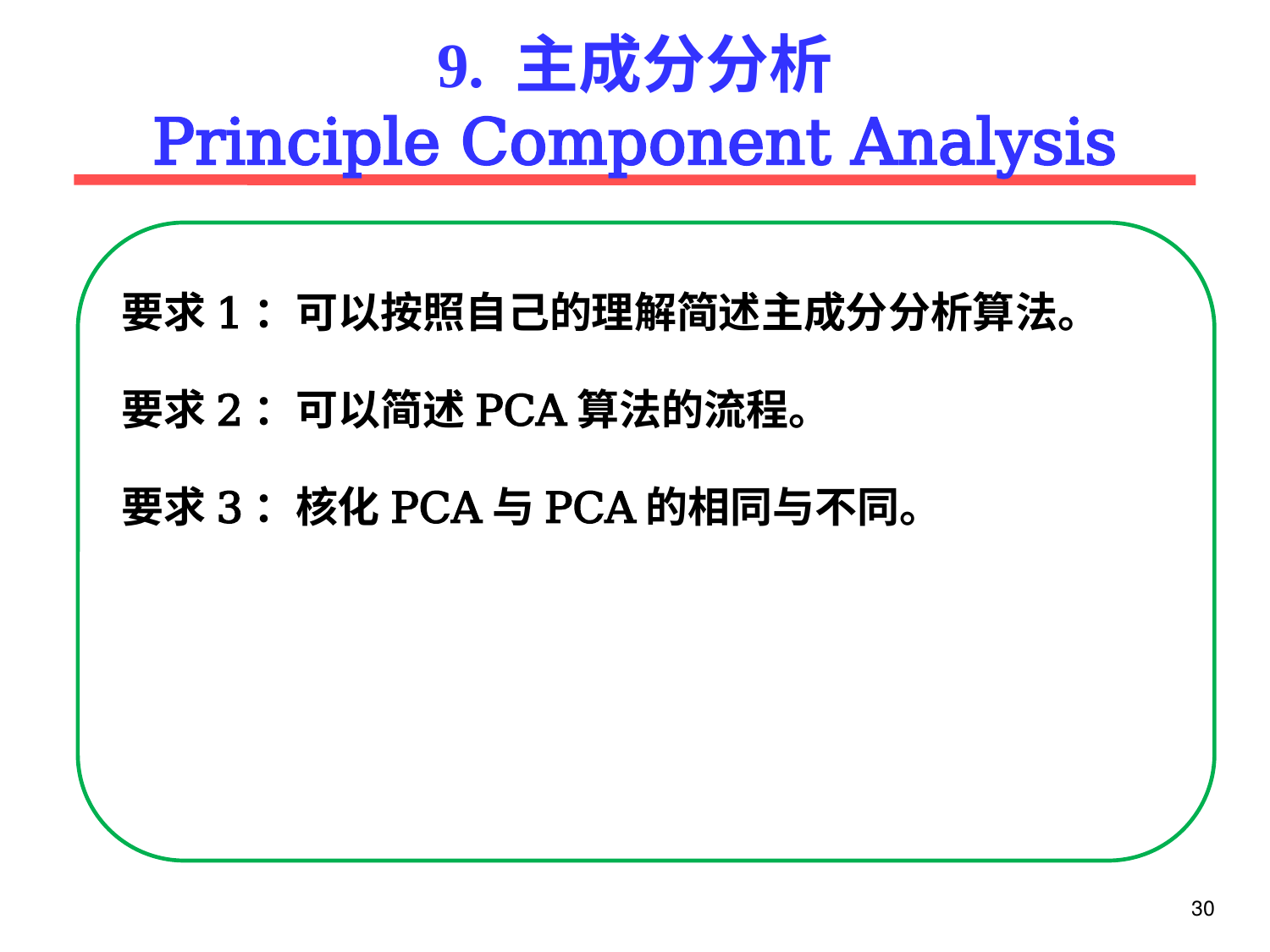

# 9. 主成分分析 Principle Component Analysis
要求1：可以按照自己的理解简述主成分分析算法。
要求2：可以简述PCA算法的流程。
要求3：核化PCA与PCA的相同与不同。

30